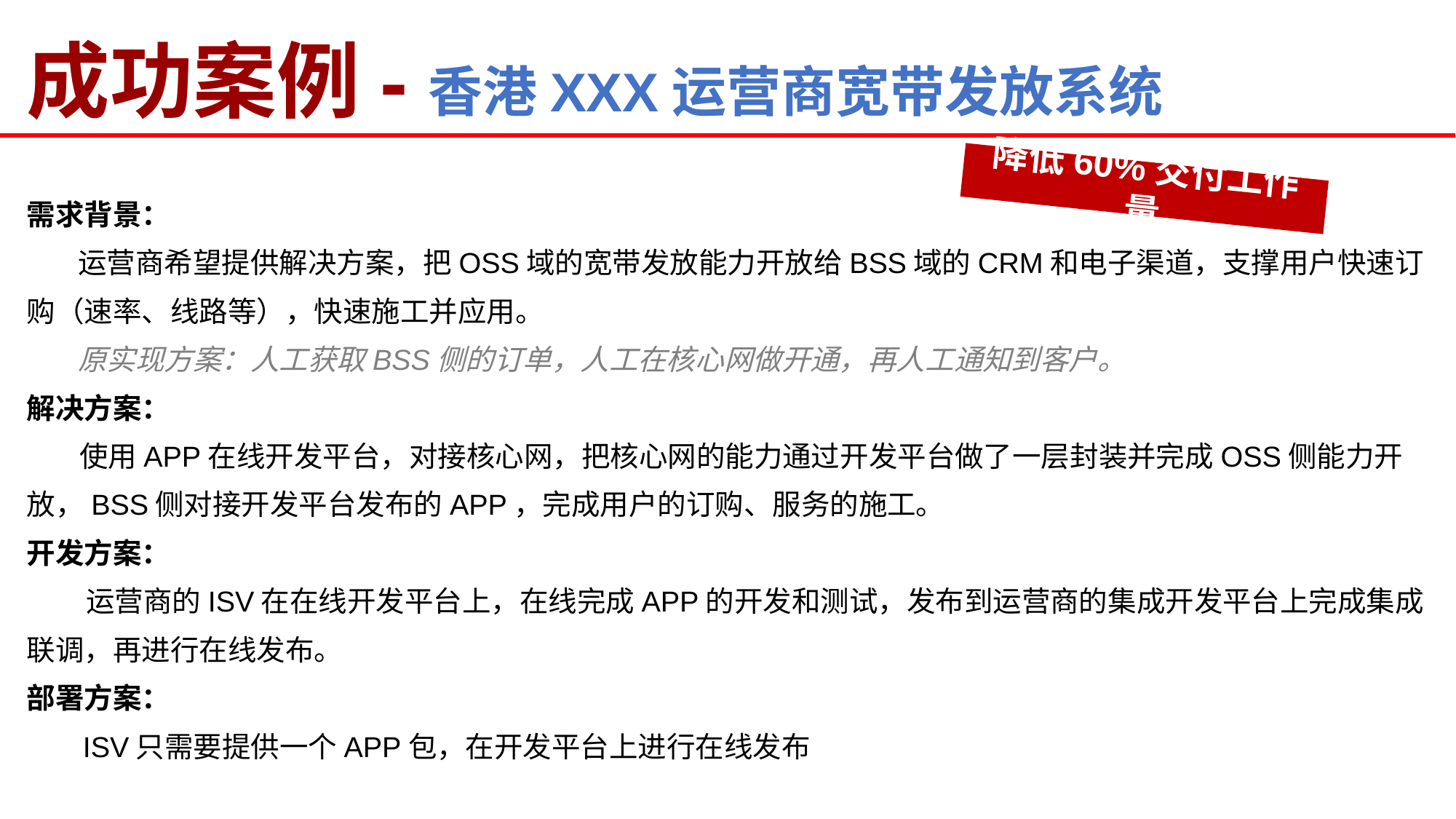

成功案例-香港XXX运营商宽带发放系统
降低60%交付工作量
需求背景：
       运营商希望提供解决方案，把OSS域的宽带发放能力开放给BSS域的CRM和电子渠道，支撑用户快速订购（速率、线路等），快速施工并应用。
       原实现方案：人工获取BSS侧的订单，人工在核心网做开通，再人工通知到客户。
解决方案：
       使用APP在线开发平台，对接核心网，把核心网的能力通过开发平台做了一层封装并完成OSS侧能力开放，BSS侧对接开发平台发布的APP，完成用户的订购、服务的施工。
开发方案：
        运营商的ISV在在线开发平台上，在线完成APP的开发和测试，发布到运营商的集成开发平台上完成集成联调，再进行在线发布。
部署方案：
       ISV只需要提供一个APP包，在开发平台上进行在线发布